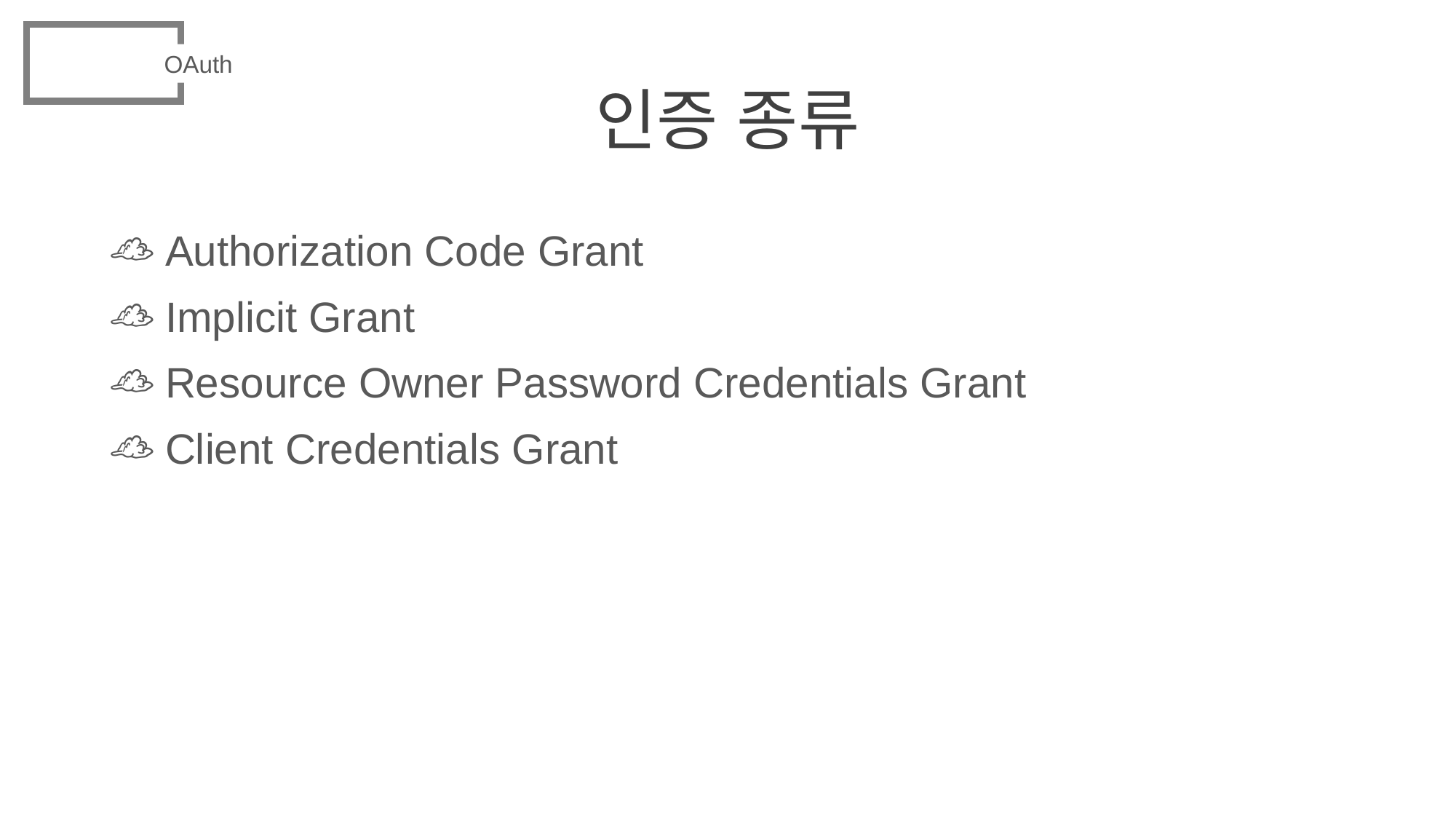

OAuth
# 인증 종류
☁ Authorization Code Grant
☁ Implicit Grant
☁ Resource Owner Password Credentials Grant
☁ Client Credentials Grant